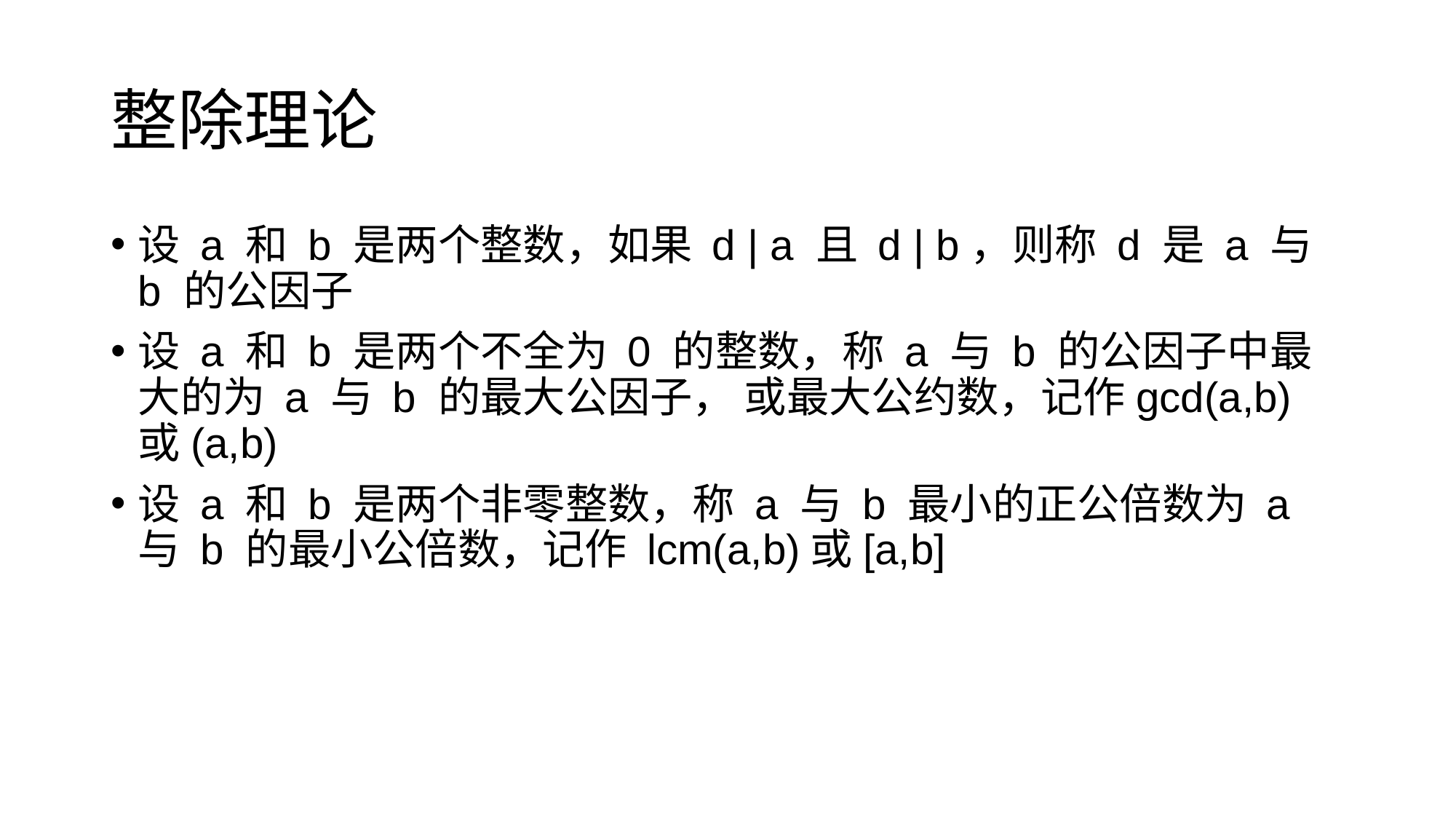

# 整除理论
设 a 和 b 是两个整数，如果 d | a 且 d | b，则称 d 是 a 与 b 的公因子
设 a 和 b 是两个不全为 0 的整数，称 a 与 b 的公因子中最大的为 a 与 b 的最大公因子， 或最大公约数，记作gcd(a,b) 或(a,b)
设 a 和 b 是两个非零整数，称 a 与 b 最小的正公倍数为 a 与 b 的最小公倍数，记作 lcm(a,b)或[a,b]